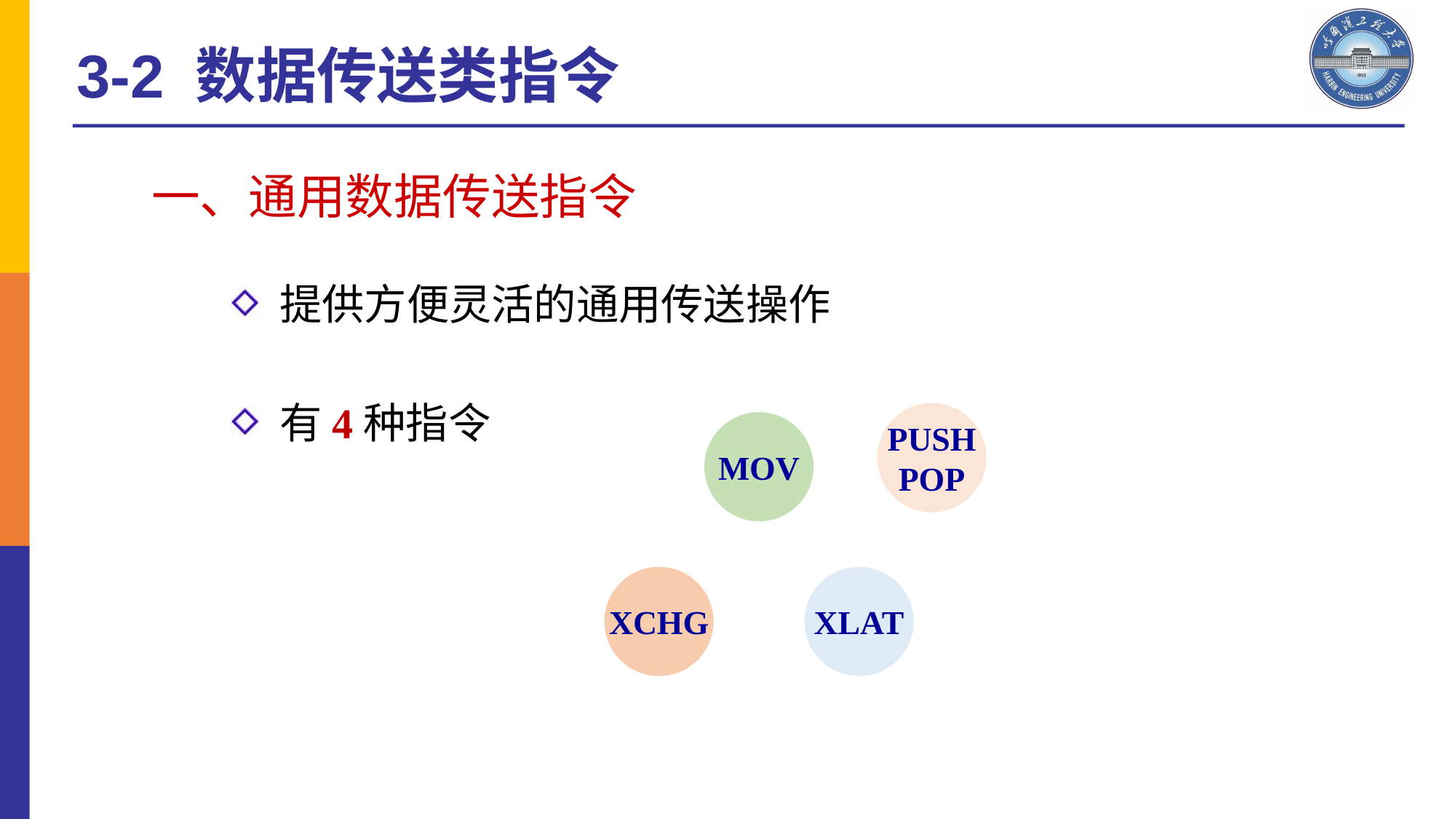

3-2 数据传送类指令
一、通用数据传送指令
 提供方便灵活的通用传送操作

 有4种指令
PUSH
POP
MOV
XCHG
XLAT